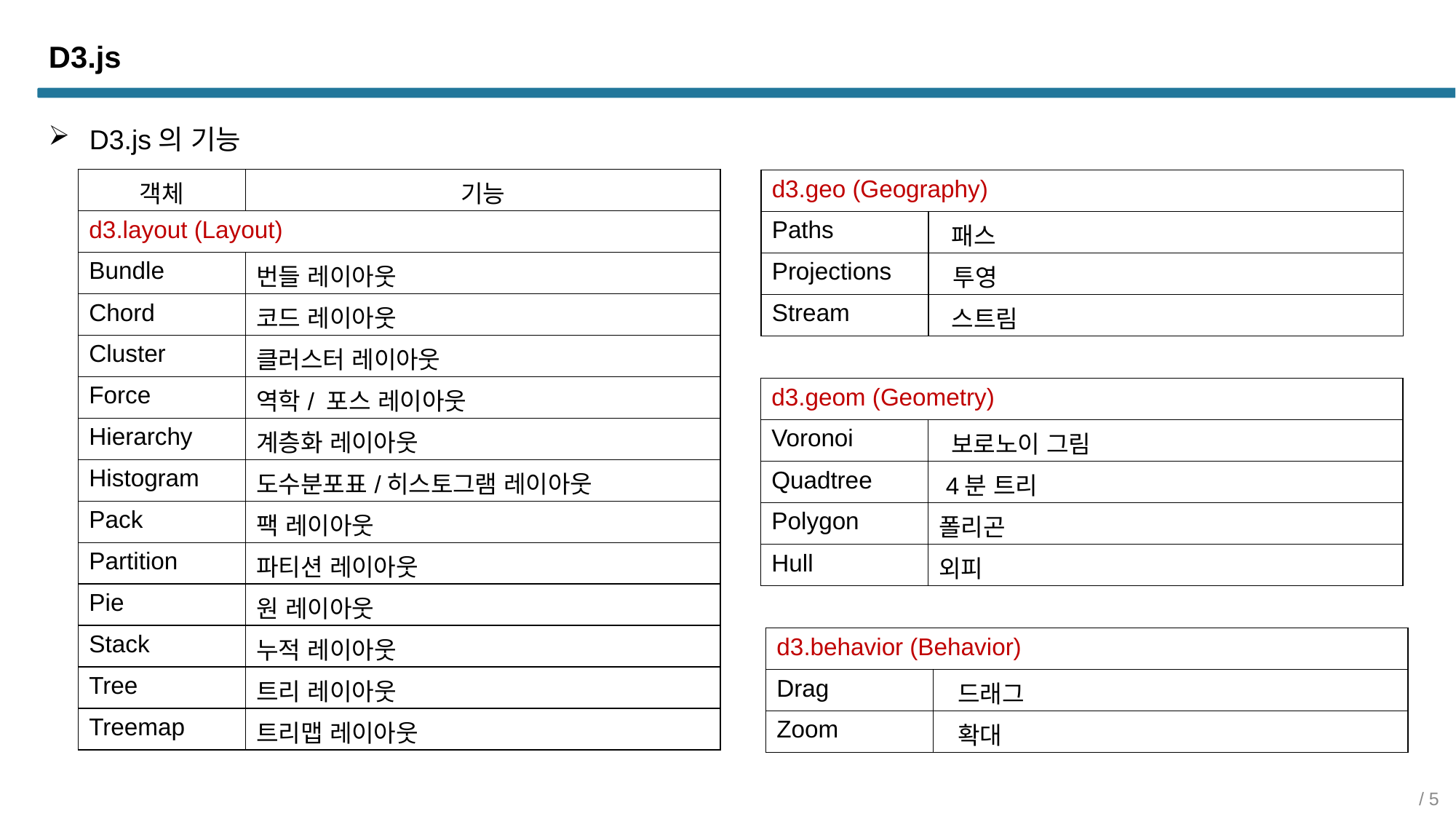

D3.js
D3.js의 기능
| 객체 | 기능 |
| --- | --- |
| d3.layout (Layout) |  |
| Bundle | 번들 레이아웃 |
| Chord | 코드 레이아웃 |
| Cluster | 클러스터 레이아웃 |
| Force | 역학/ 포스 레이아웃 |
| Hierarchy | 계층화 레이아웃 |
| Histogram | 도수분포표/히스토그램 레이아웃 |
| Pack | 팩 레이아웃 |
| Partition | 파티션 레이아웃 |
| Pie | 원 레이아웃 |
| Stack | 누적 레이아웃 |
| Tree | 트리 레이아웃 |
| Treemap | 트리맵 레이아웃 |
| d3.geo (Geography) |  |
| --- | --- |
| Paths | 패스 |
| Projections | 투영 |
| Stream | 스트림 |
| d3.geom (Geometry) |  |
| --- | --- |
| Voronoi | 보로노이 그림 |
| Quadtree | 4분 트리 |
| Polygon | 폴리곤 |
| Hull | 외피 |
| d3.behavior (Behavior) |  |
| --- | --- |
| Drag | 드래그 |
| Zoom | 확대 |
/ 5